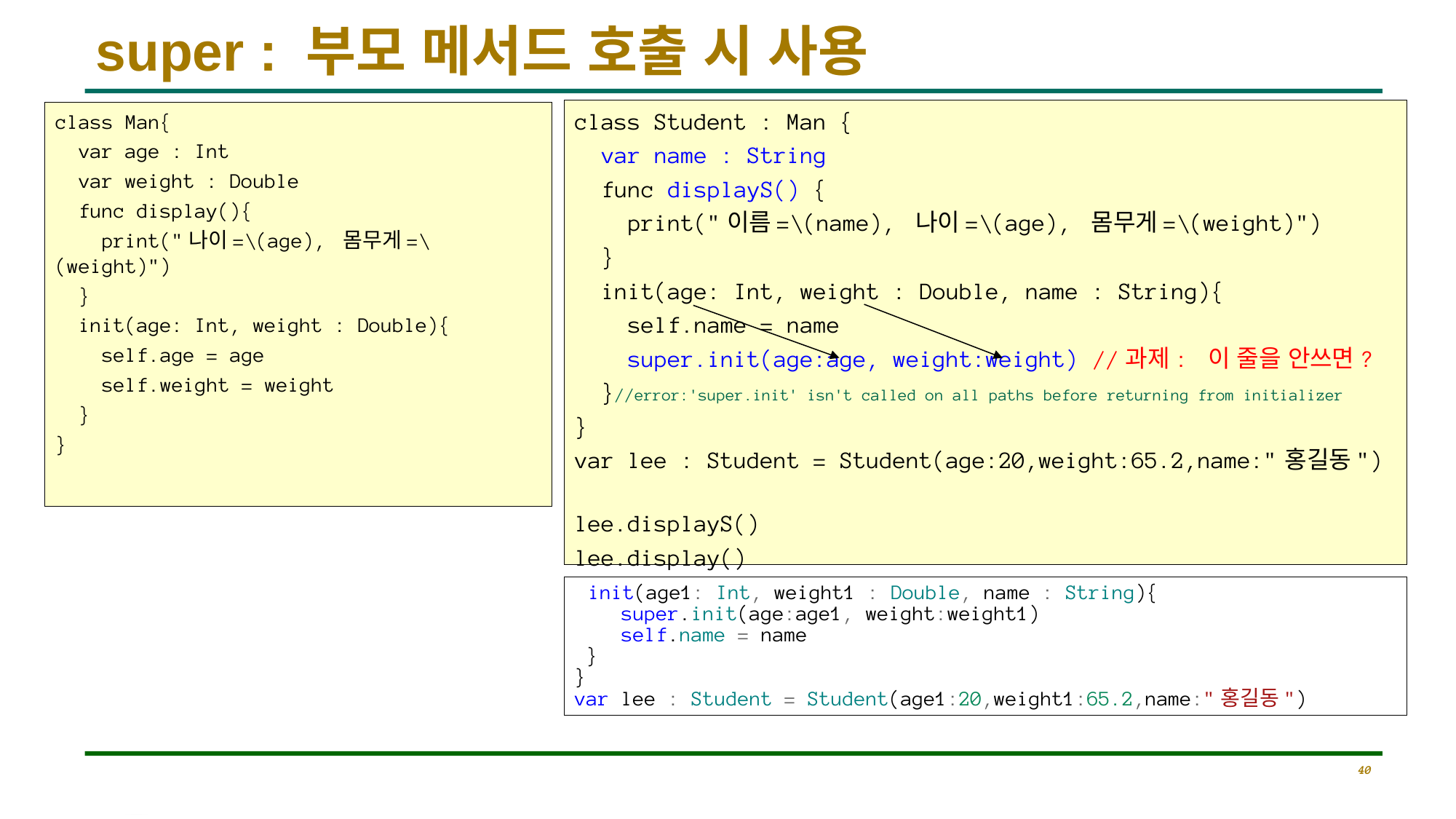

# super : 부모 메서드 호출 시 사용
class Student : Man {
  var name : String
  func displayS() {
    print("이름=\(name), 나이=\(age), 몸무게=\(weight)")
  }
  init(age: Int, weight : Double, name : String){
    self.name = name
    super.init(age:age, weight:weight) //과제: 이 줄을 안쓰면?
  }//error:'super.init' isn't called on all paths before returning from initializer
}
var lee : Student = Student(age:20,weight:65.2,name:"홍길동")
lee.displayS()
lee.display()
class Man{
  var age : Int
  var weight : Double
  func display(){
    print("나이=\(age), 몸무게=\(weight)")
  }
  init(age: Int, weight : Double){
    self.age = age
    self.weight = weight
  }
}
  init(age1: Int, weight1 : Double, name : String){
    super.init(age:age1, weight:weight1)
    self.name = name
 }
}
var lee : Student = Student(age1:20,weight1:65.2,name:"홍길동")